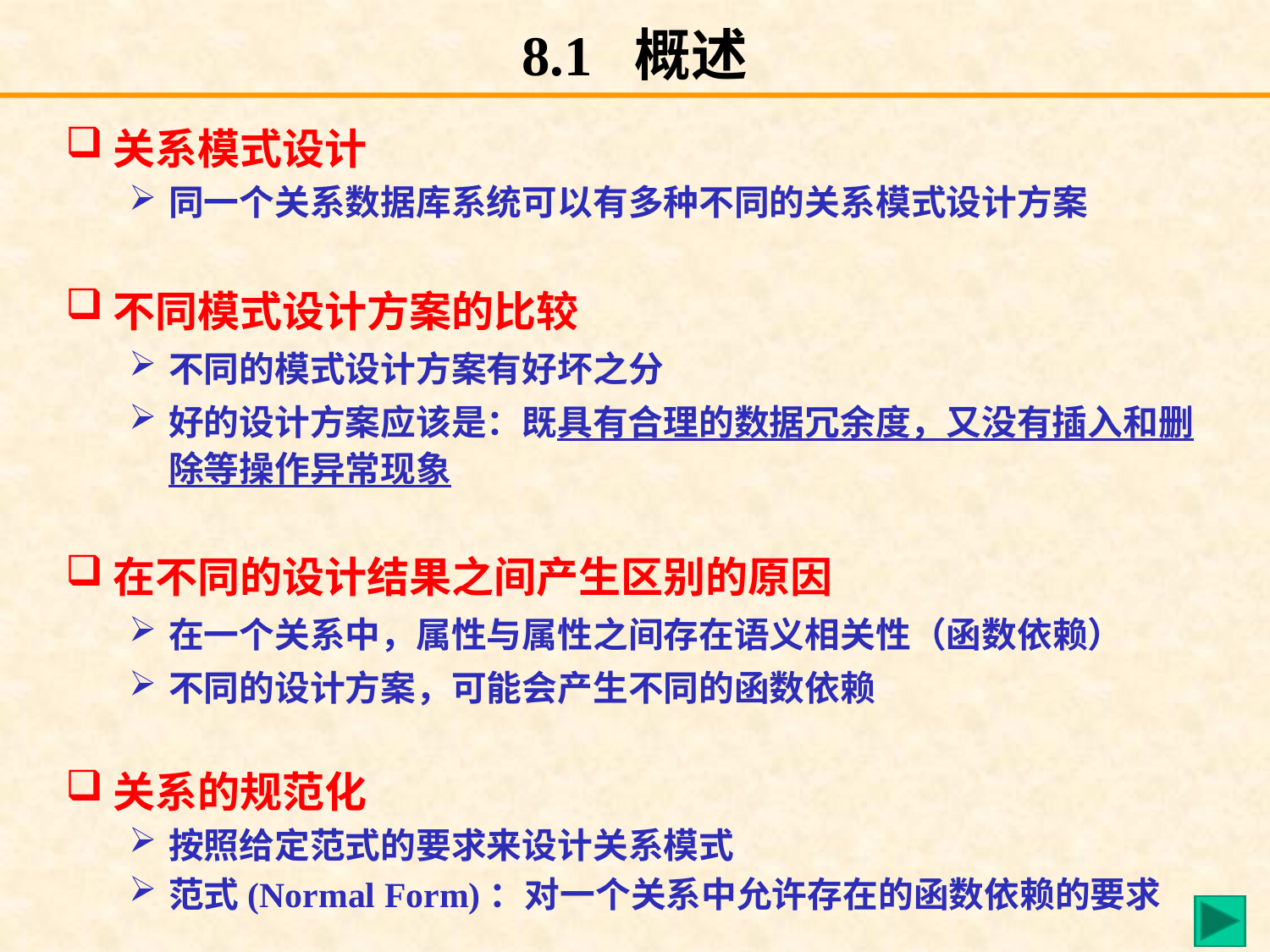

# 8.1  概述
关系模式设计
同一个关系数据库系统可以有多种不同的关系模式设计方案

不同模式设计方案的比较
不同的模式设计方案有好坏之分
好的设计方案应该是：既具有合理的数据冗余度，又没有插入和删除等操作异常现象

在不同的设计结果之间产生区别的原因
在一个关系中，属性与属性之间存在语义相关性（函数依赖）
不同的设计方案，可能会产生不同的函数依赖

关系的规范化
按照给定范式的要求来设计关系模式
范式(Normal Form)：对一个关系中允许存在的函数依赖的要求